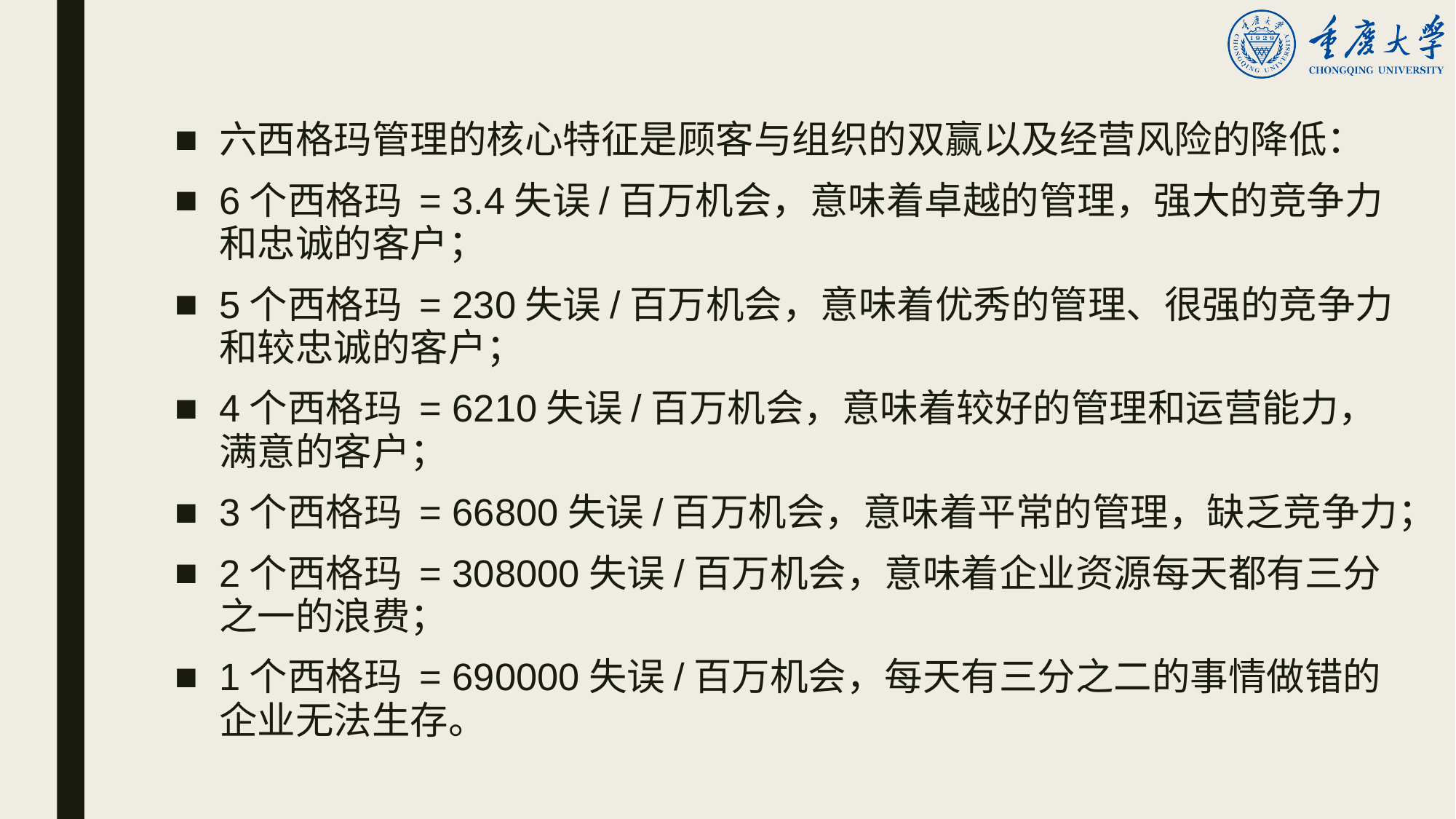

六西格玛管理的核心特征是顾客与组织的双赢以及经营风险的降低：
6个西格玛 = 3.4失误/百万机会，意味着卓越的管理，强大的竞争力和忠诚的客户；
5个西格玛 = 230失误/百万机会，意味着优秀的管理、很强的竞争力和较忠诚的客户；
4个西格玛 = 6210失误/百万机会，意味着较好的管理和运营能力，满意的客户；
3个西格玛 = 66800失误/百万机会，意味着平常的管理，缺乏竞争力；
2个西格玛 = 308000失误/百万机会，意味着企业资源每天都有三分之一的浪费；
1个西格玛 = 690000失误/百万机会，每天有三分之二的事情做错的企业无法生存。